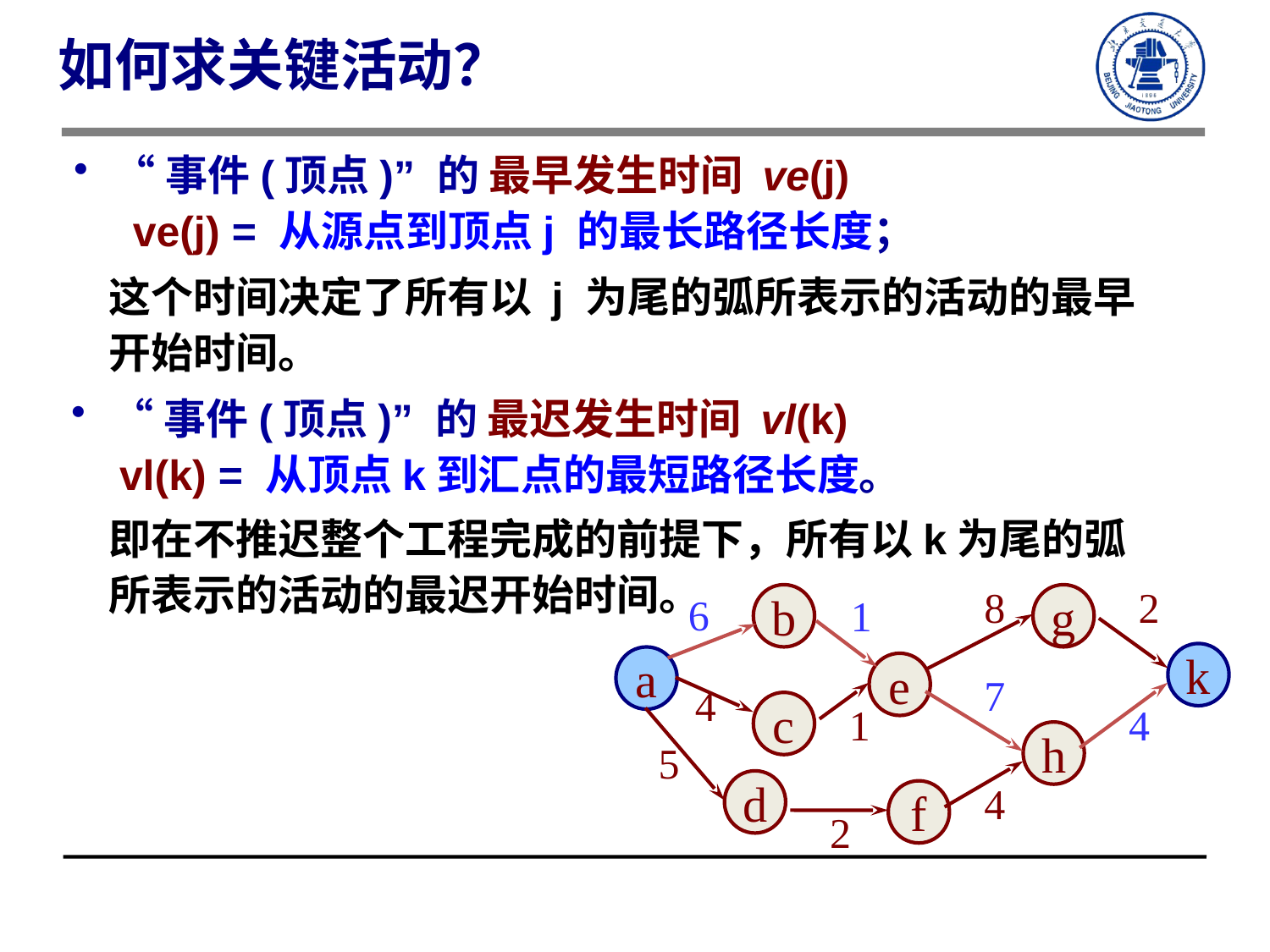

如何求关键活动？
 “事件(顶点)” 的 最早发生时间 ve(j)
     ve(j) = 从源点到顶点j 的最长路径长度；
这个时间决定了所有以 j 为尾的弧所表示的活动的最早开始时间。
 “事件(顶点)” 的 最迟发生时间 vl(k)
    vl(k) = 从顶点k到汇点的最短路径长度。
即在不推迟整个工程完成的前提下，所有以k为尾的弧所表示的活动的最迟开始时间。
8
2
6
1
b
g

k
a
e
7
4

c
1

4

h
5

d
4
f
2